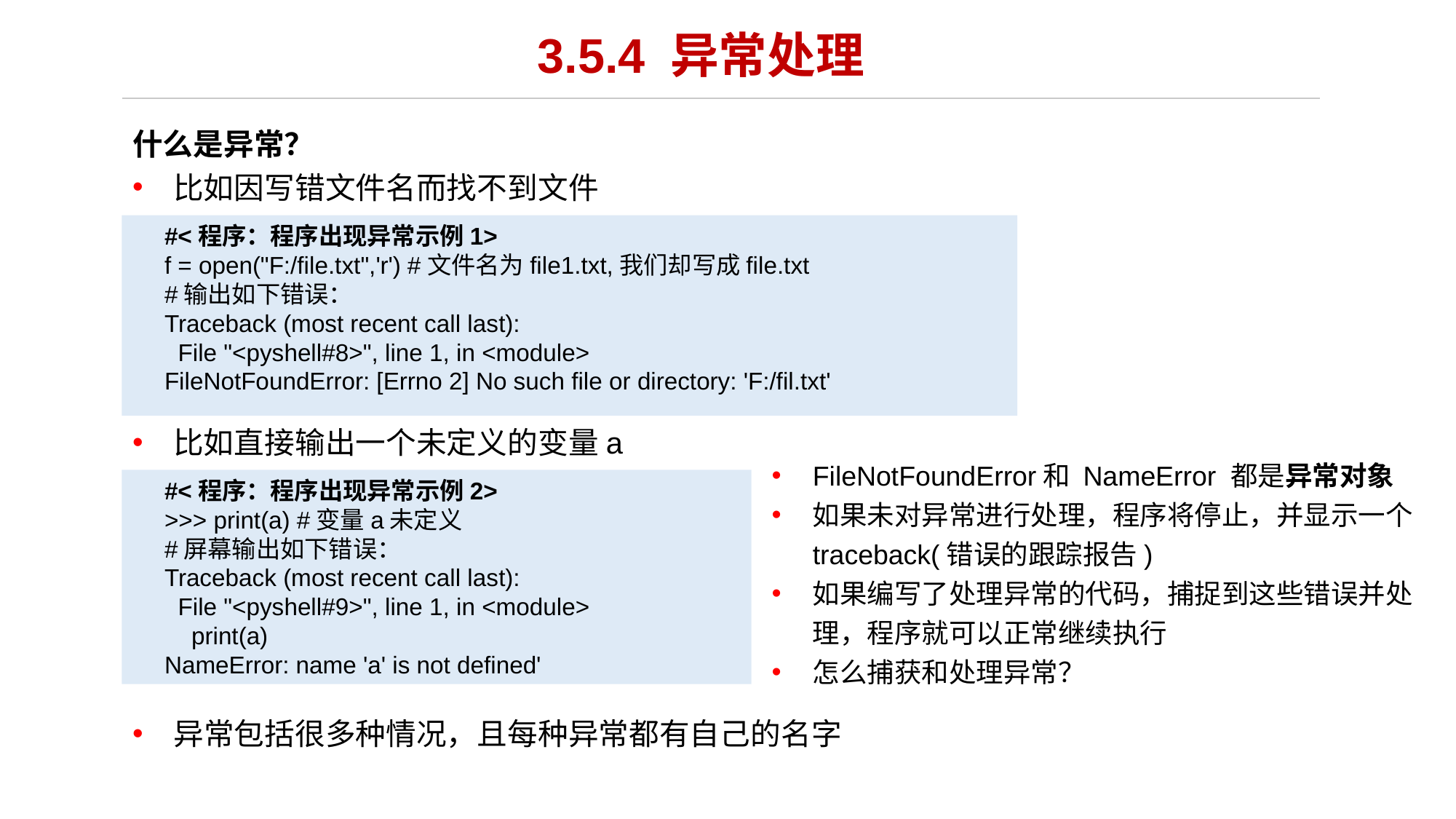

3.5.4 异常处理
什么是异常？
比如因写错文件名而找不到文件

比如直接输出一个未定义的变量a

异常包括很多种情况，且每种异常都有自己的名字
#<程序：程序出现异常示例1>
f = open("F:/file.txt",'r') #文件名为file1.txt,我们却写成file.txt
#输出如下错误：
Traceback (most recent call last):
  File "<pyshell#8>", line 1, in <module>
FileNotFoundError: [Errno 2] No such file or directory: 'F:/fil.txt'
FileNotFoundError和 NameError 都是异常对象
如果未对异常进行处理，程序将停止，并显示一个traceback(错误的跟踪报告)
如果编写了处理异常的代码，捕捉到这些错误并处理，程序就可以正常继续执行
怎么捕获和处理异常？
#<程序：程序出现异常示例2>
>>> print(a) #变量a未定义
#屏幕输出如下错误：
Traceback (most recent call last):
  File "<pyshell#9>", line 1, in <module>
    print(a)
NameError: name 'a' is not defined'